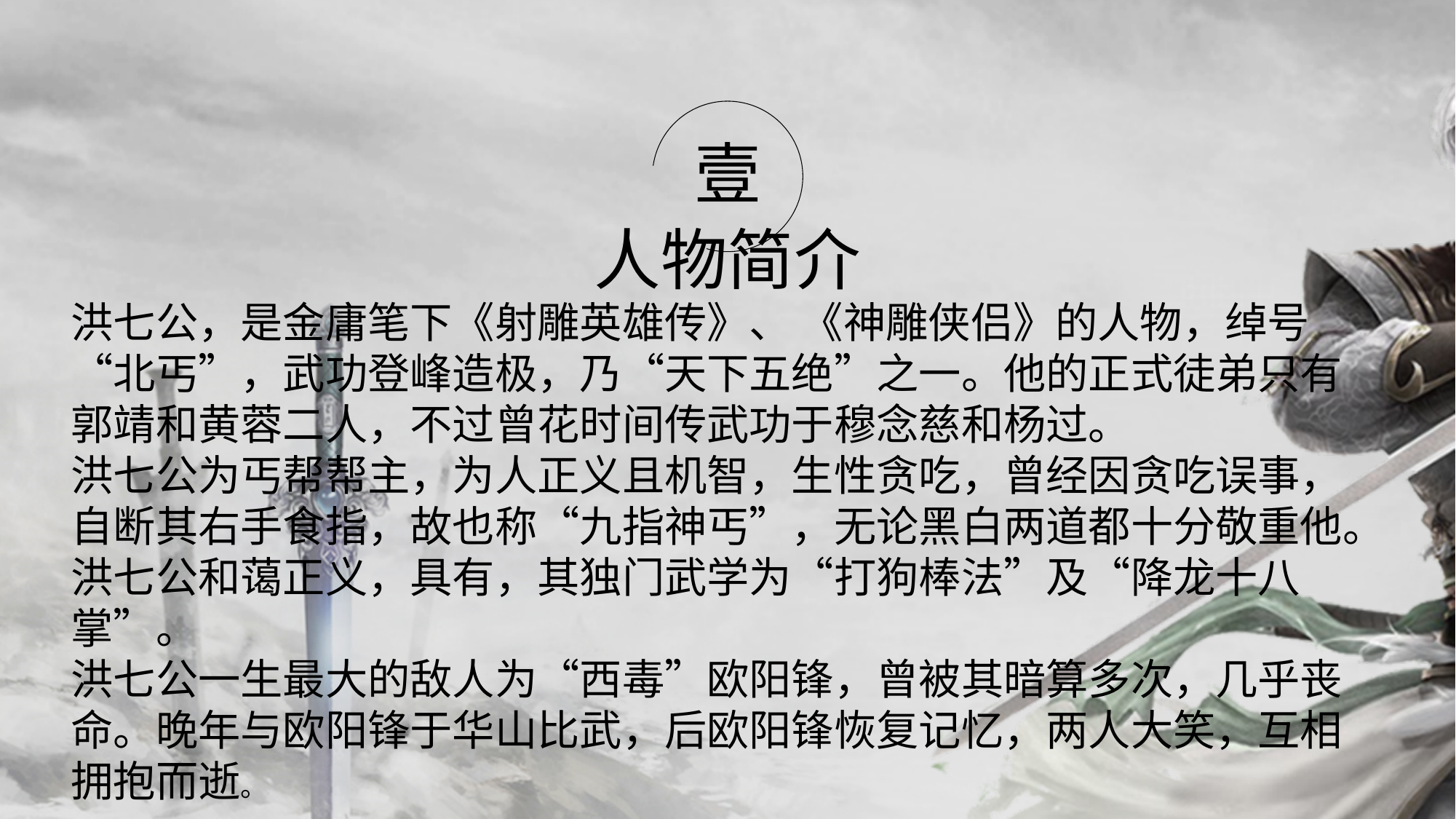

壹
人物简介
洪七公，是金庸笔下《射雕英雄传》、 《神雕侠侣》的人物，绰号“北丐”，武功登峰造极，乃“天下五绝”之一。他的正式徒弟只有郭靖和黄蓉二人，不过曾花时间传武功于穆念慈和杨过。
洪七公为丐帮帮主，为人正义且机智，生性贪吃，曾经因贪吃误事，自断其右手食指，故也称“九指神丐”，无论黑白两道都十分敬重他。洪七公和蔼正义，具有，其独门武学为“打狗棒法”及“降龙十八掌”。
洪七公一生最大的敌人为“西毒”欧阳锋，曾被其暗算多次，几乎丧命。晚年与欧阳锋于华山比武，后欧阳锋恢复记忆，两人大笑，互相拥抱而逝。